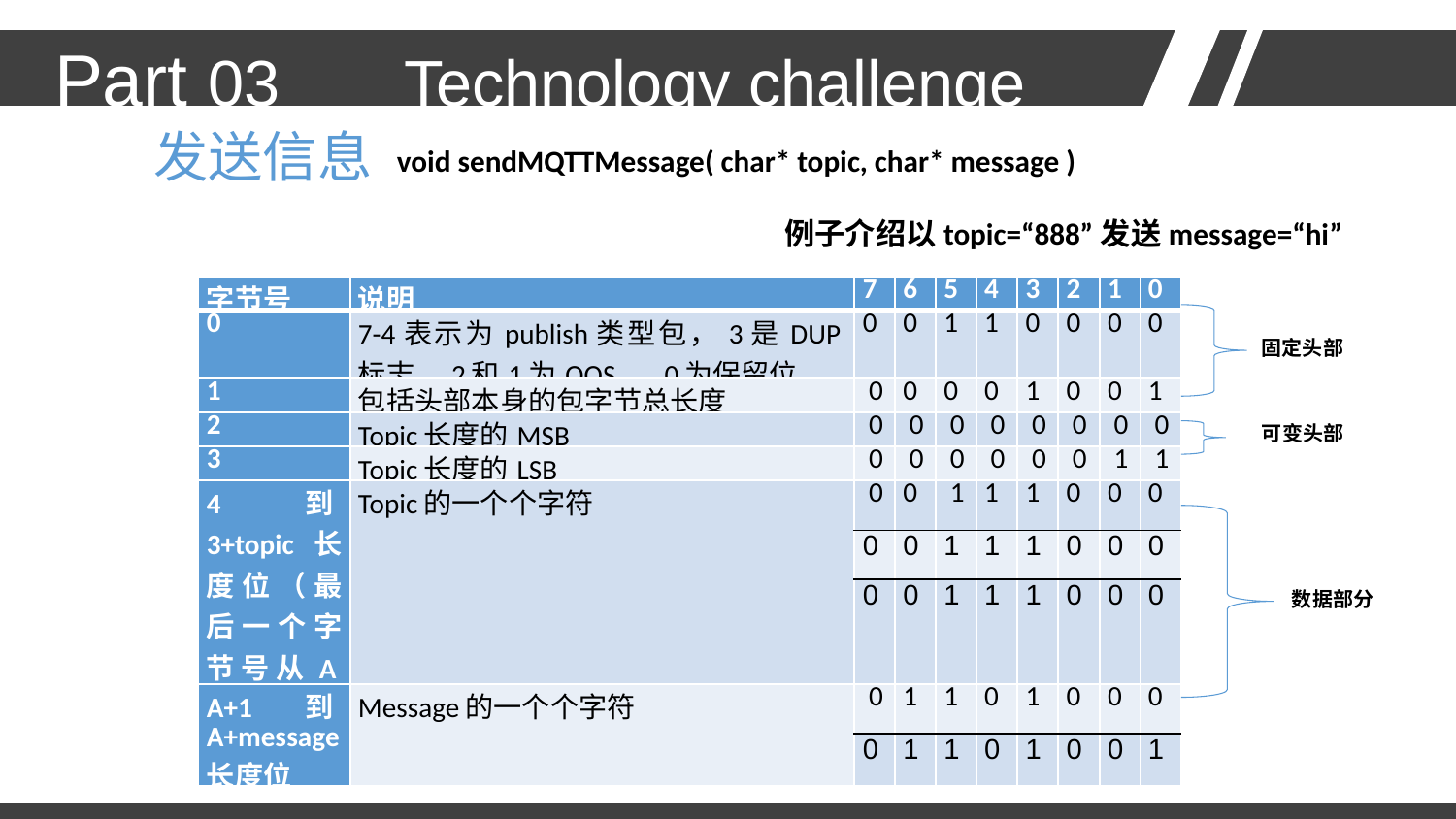

Part 03       Technology challenge

发送信息
 void sendMQTTMessage( char* topic, char* message )

                                                         例子介绍以topic=“888”发送message=“hi”
| 字节号 | 说明 | 7 | 6 | 5 | 4 | 3 | 2 | 1 | 0 |
| --- | --- | --- | --- | --- | --- | --- | --- | --- | --- |
| 0 | 7-4表示为publish类型包，3是DUP标志，2和1为QOS ，0为保留位 | 0 | 0 | 1 | 1 | 0 | 0 | 0 | 0 |
| 1 | 包括头部本身的包字节总长度 | 0 | 0 | 0 | 0 | 1 | 0 | 0 | 1 |
| 2 | Topic长度的MSB | 0 | 0 | 0 | 0 | 0 | 0 | 0 | 0 |
| 3 | Topic长度的LSB | 0 | 0 | 0 | 0 | 0 | 0 | 1 | 1 |
| 4到3+topic长度位（最后一个字节号从A开始） | Topic的一个个字符 | 0 | 0 | 1 | 1 | 1 | 0 | 0 | 0 |
|  |  | 0 | 0 | 1 | 1 | 1 | 0 | 0 | 0 |
|  |  | 0 | 0 | 1 | 1 | 1 | 0 | 0 | 0 |
| A+1到A+message长度位 | Message的一个个字符 | 0 | 1 | 1 | 0 | 1 | 0 | 0 | 0 |
|  |  | 0 | 1 | 1 | 0 | 1 | 0 | 0 | 1 |

固定头部
可变头部

数据部分
zucc